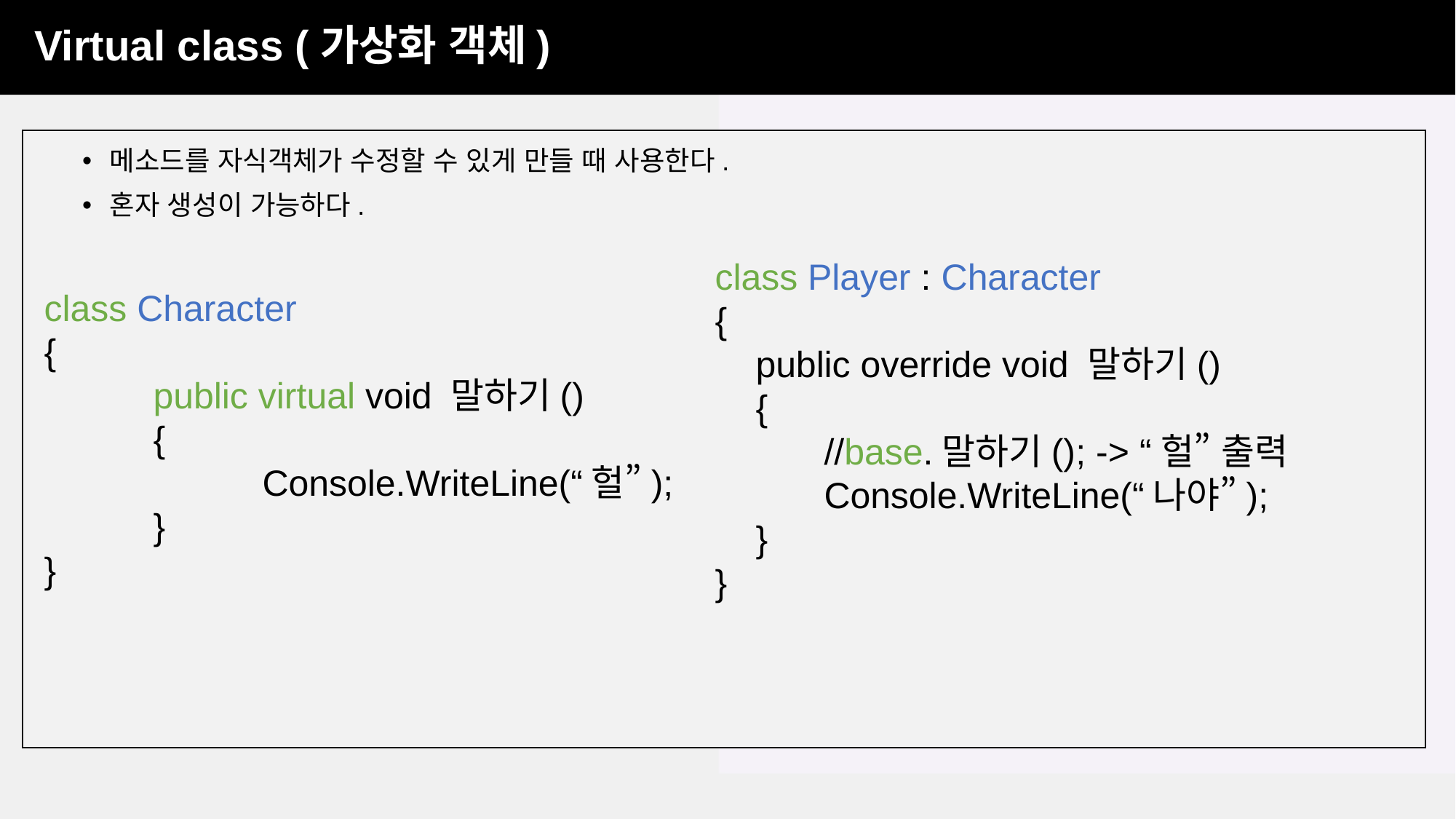

Virtual class (가상화 객체)
메소드를 자식객체가 수정할 수 있게 만들 때 사용한다.
혼자 생성이 가능하다.
class Player : Character
{
    public override void 말하기()
    {
	//base.말하기(); -> “헐” 출력
	Console.WriteLine(“나야”);
    }
}
class Character
{
	public virtual void 말하기()
	{
		Console.WriteLine(“헐”);
	}
}